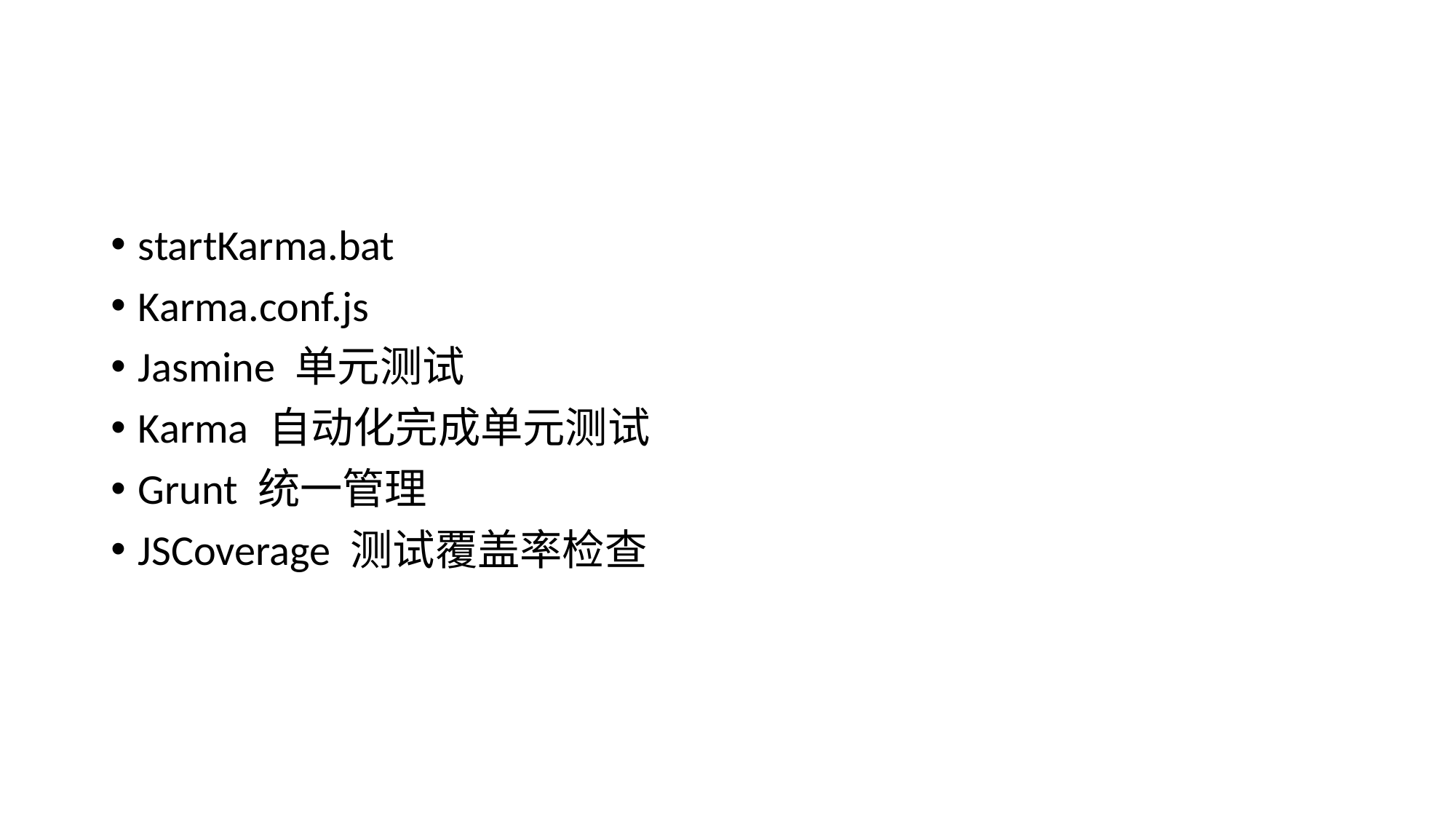

#
startKarma.bat
Karma.conf.js
Jasmine 单元测试
Karma 自动化完成单元测试
Grunt 统一管理
JSCoverage 测试覆盖率检查